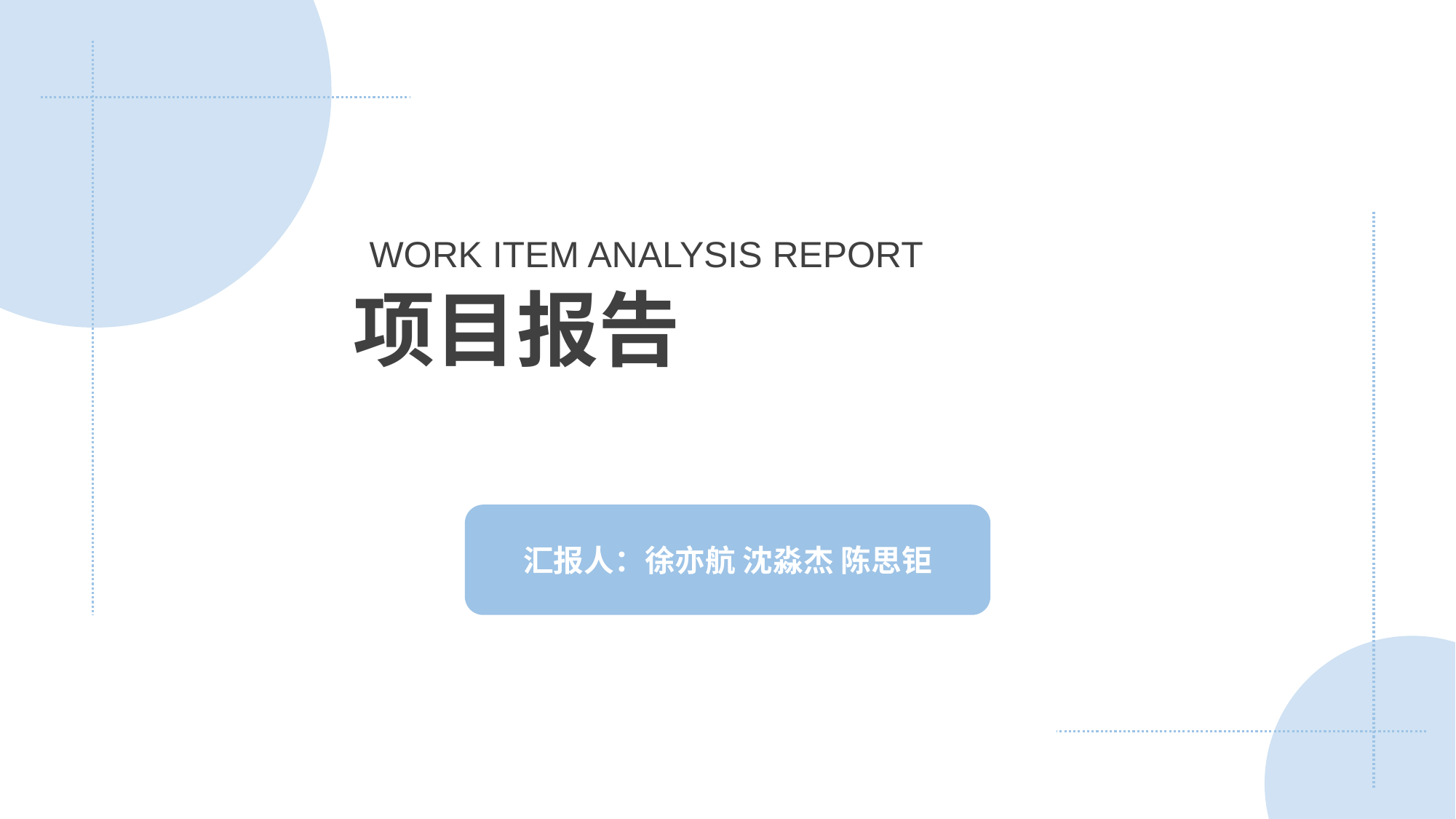

WORK ITEM ANALYSIS REPORT
项目报告
汇报人：徐亦航 沈淼杰 陈思钜